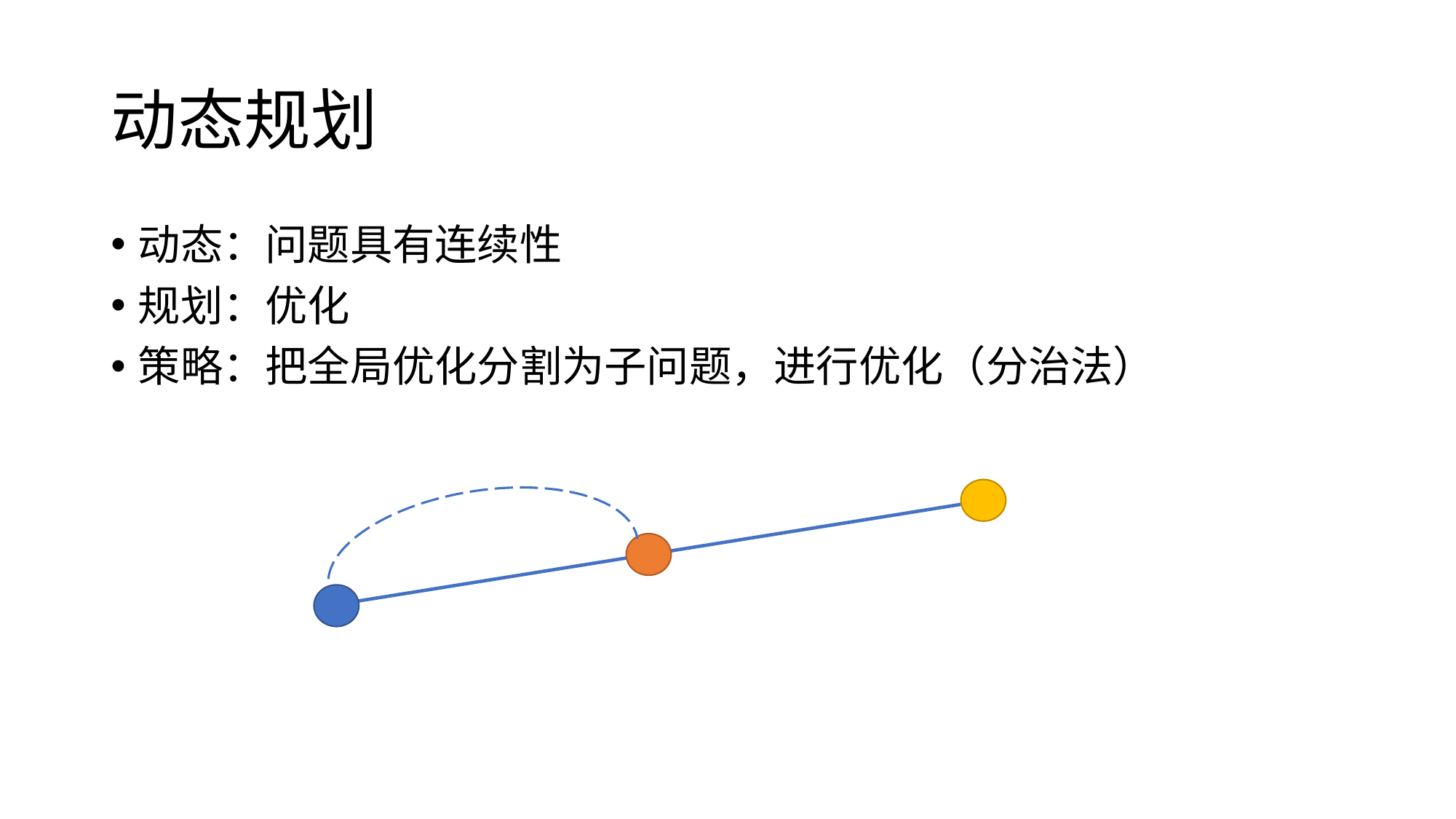

# 动态规划
动态：问题具有连续性
规划：优化
策略：把全局优化分割为子问题，进行优化（分治法）